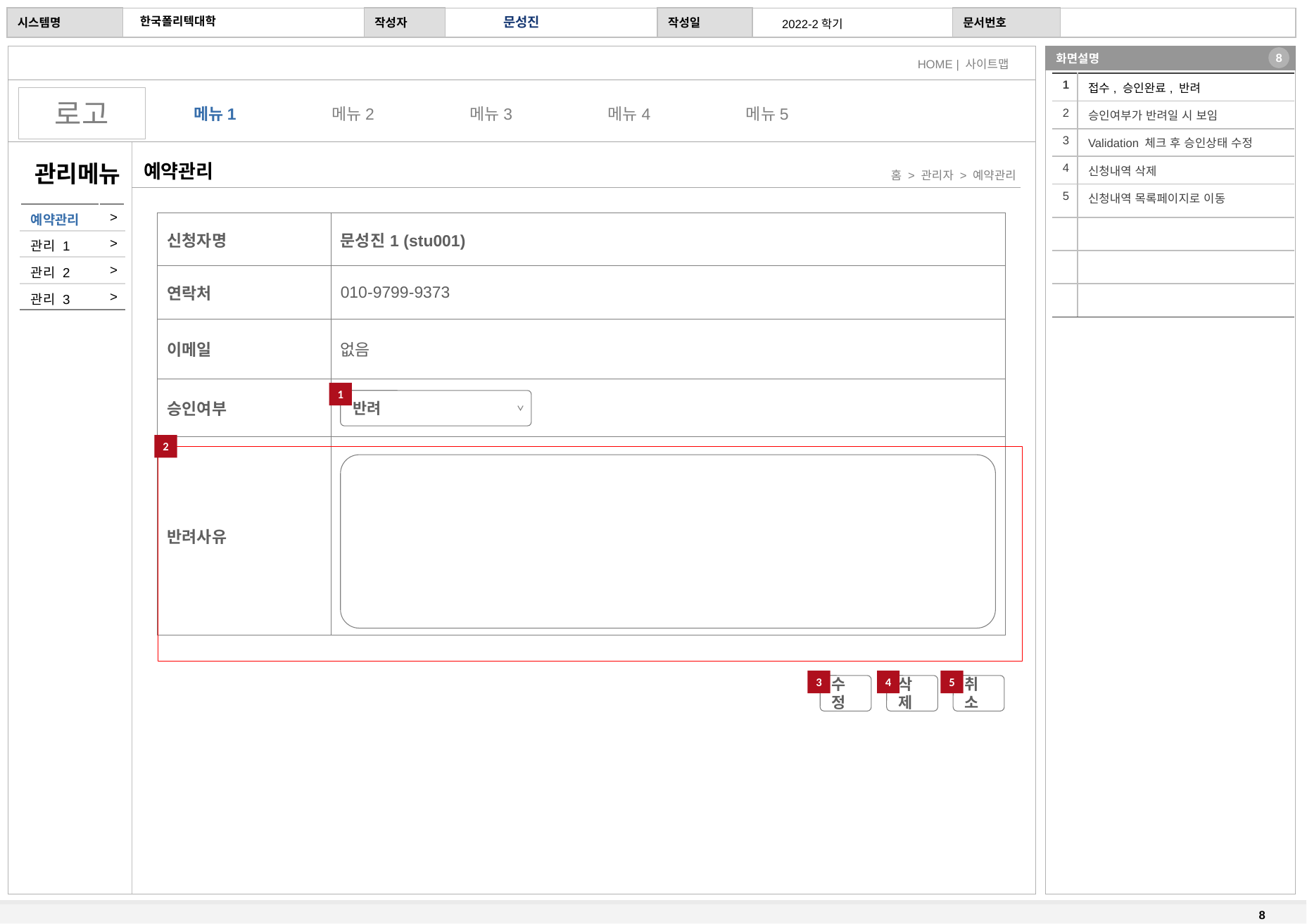

| 1 | 접수, 승인완료, 반려 |
| --- | --- |
| 2 | 승인여부가 반려일 시 보임 |
| 3 | Validation 체크 후 승인상태 수정 |
| 4 | 신청내역 삭제 |
| 5 | 신청내역 목록페이지로 이동 |
|  |  |
|  |  |
|  |  |
| 신청자명 | 문성진1 (stu001) |
| --- | --- |
| 연락처 | 010-9799-9373 |
| 이메일 | 없음 |
| 승인여부 |  |
| 반려사유 |  |
1
반려

2

3
4
5
수정
삭제
취소